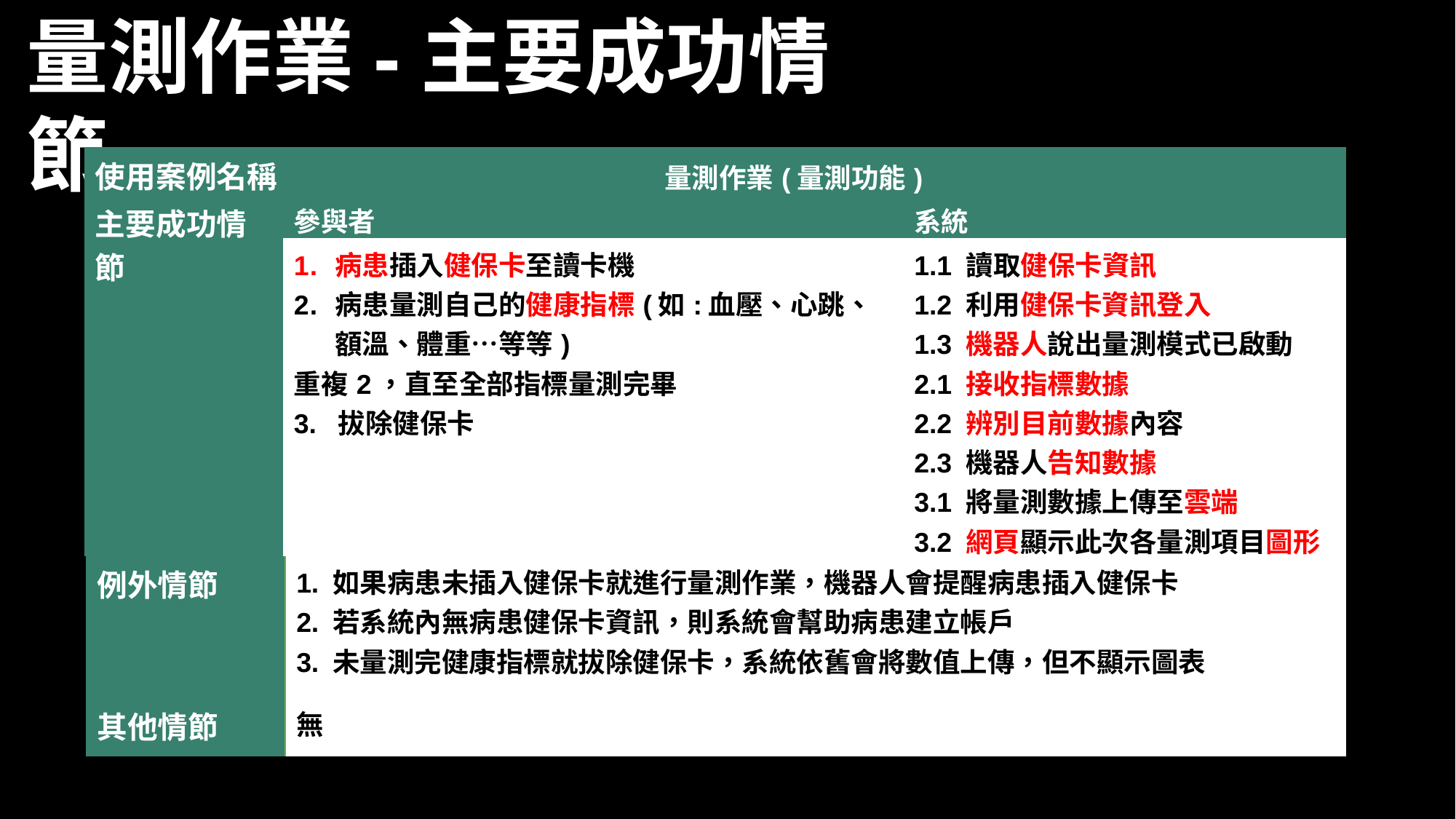

量測作業-主要成功情節
| 使用案例名稱 量測作業(量測功能) | 使用案例名稱 |  |
| --- | --- | --- |
| 主要成功情節 | 參與者 | 系統 |
|  | 病患插入健保卡至讀卡機 病患量測自己的健康指標(如:血壓、心跳、額溫、體重…等等) 重複2，直至全部指標量測完畢 3. 拔除健保卡 | 1.1 讀取健保卡資訊 1.2 利用健保卡資訊登入 1.3 機器人說出量測模式已啟動 2.1 接收指標數據 2.2 辨別目前數據內容 2.3 機器人告知數據 3.1 將量測數據上傳至雲端 3.2 網頁顯示此次各量測項目圖形表格 |
| 例外情節 | 1. 如果病患未插入健保卡就進行量測作業，機器人會提醒病患插入健保卡 2. 若系統內無病患健保卡資訊，則系統會幫助病患建立帳戶 3. 未量測完健康指標就拔除健保卡，系統依舊會將數值上傳，但不顯示圖表 |
| --- | --- |
| 其他情節 | 無 |